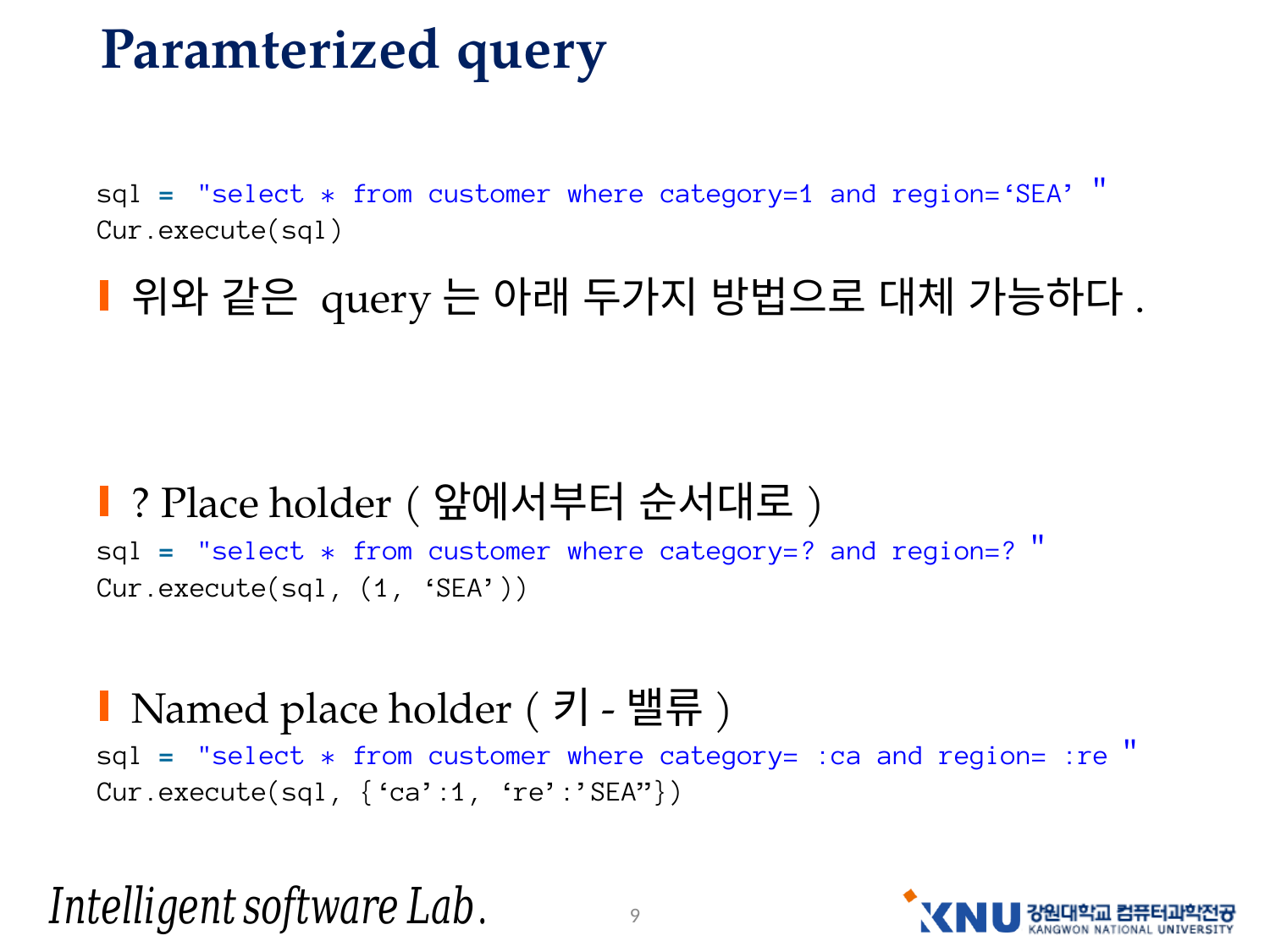

# Paramterized query

위와 같은 query는 아래 두가지 방법으로 대체 가능하다.

? Place holder (앞에서부터 순서대로)

Named place holder (키-밸류)
sql = "select * from customer where category=1 and region=‘SEA’＂
Cur.execute(sql)
sql = "select * from customer where category=? and region=?＂
Cur.execute(sql, (1, ‘SEA’))
sql = "select * from customer where category= :ca and region= :re＂
Cur.execute(sql, {‘ca’:1, ‘re’:’SEA”})